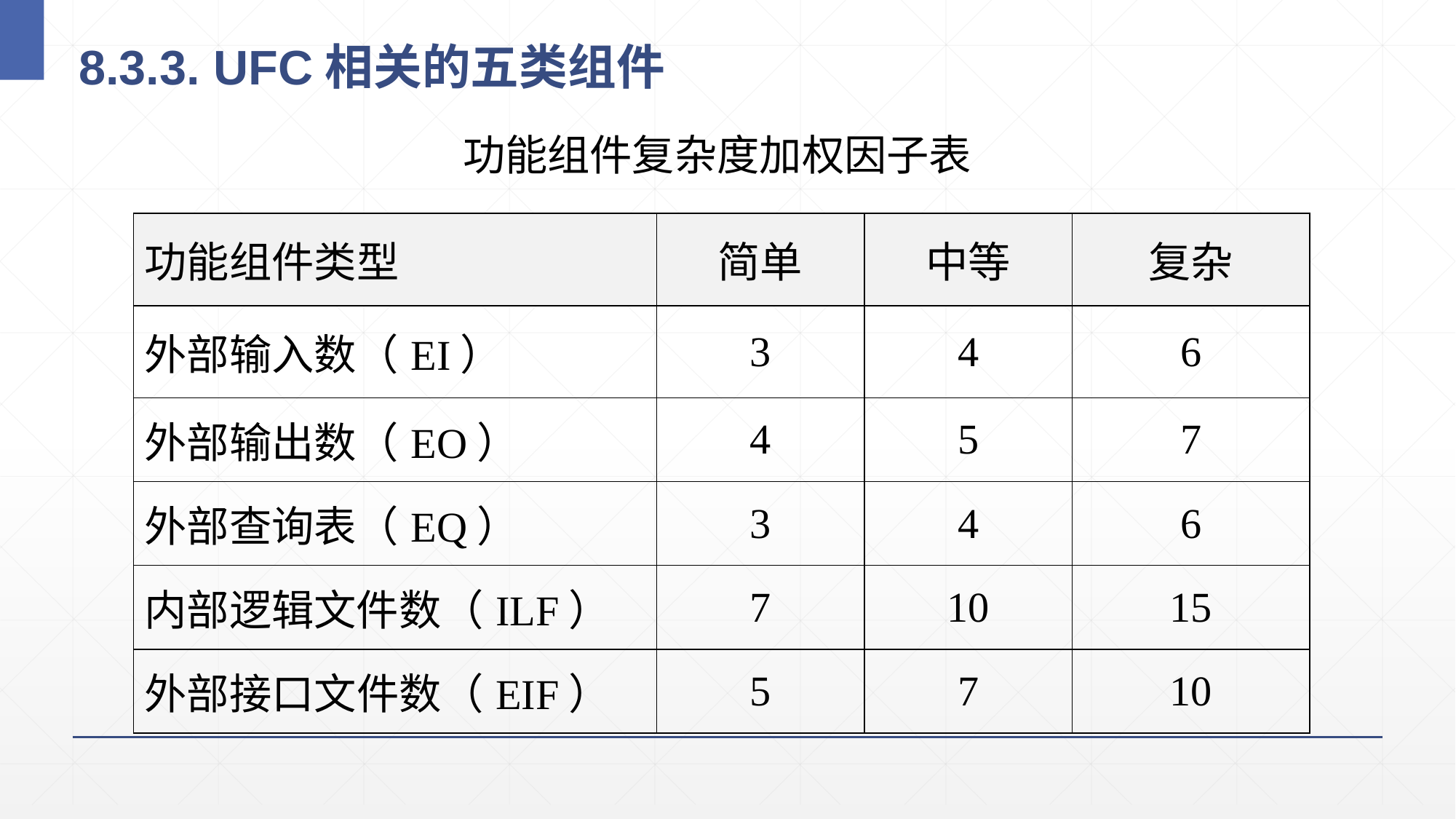

# 8.3.3. UFC相关的五类组件
功能组件复杂度加权因子表
| 功能组件类型 | 简单 | 中等 | 复杂 |
| --- | --- | --- | --- |
| 外部输入数（EI） | 3 | 4 | 6 |
| 外部输出数（EO） | 4 | 5 | 7 |
| 外部查询表（EQ） | 3 | 4 | 6 |
| 内部逻辑文件数（ILF） | 7 | 10 | 15 |
| 外部接口文件数（EIF） | 5 | 7 | 10 |